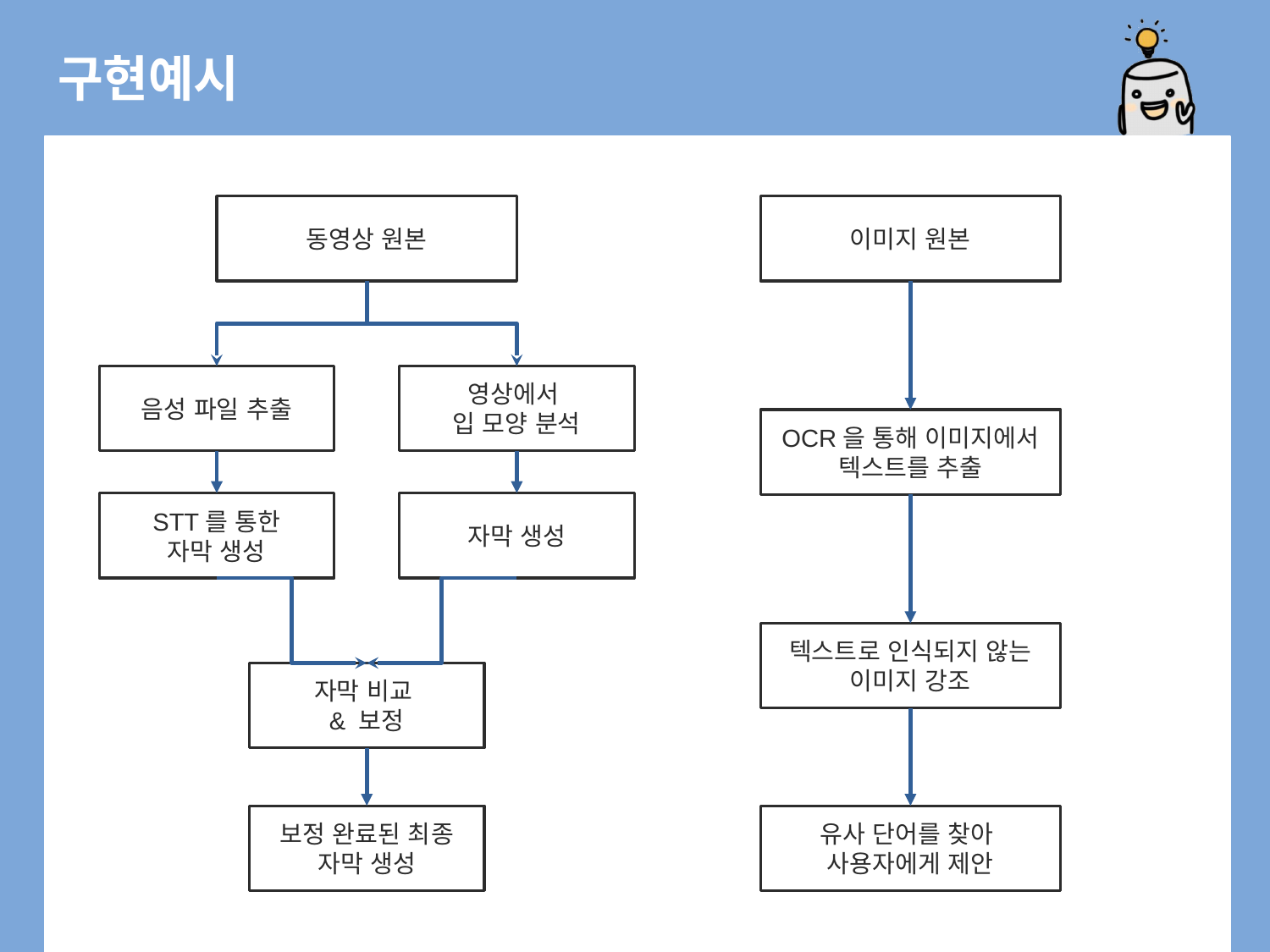

# 구현예시
동영상 원본
이미지 원본
음성 파일 추출
영상에서
입 모양 분석
OCR을 통해 이미지에서 텍스트를 추출
STT를 통한
자막 생성
자막 생성
텍스트로 인식되지 않는 이미지 강조
자막 비교
& 보정
유사 단어를 찾아
사용자에게 제안
보정 완료된 최종 자막 생성